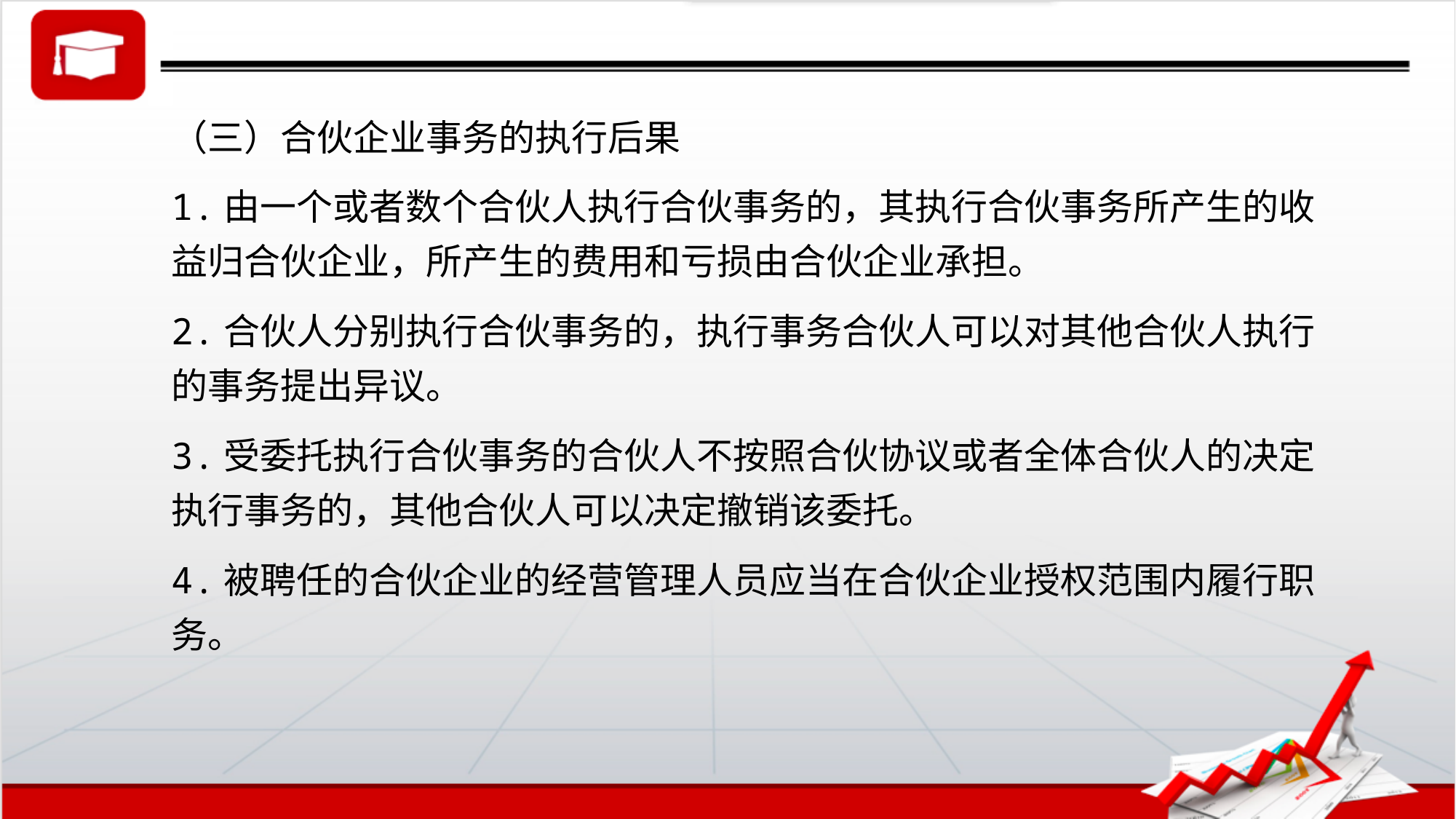

（三）合伙企业事务的执行后果
1.由一个或者数个合伙人执行合伙事务的，其执行合伙事务所产生的收益归合伙企业，所产生的费用和亏损由合伙企业承担。
2.合伙人分别执行合伙事务的，执行事务合伙人可以对其他合伙人执行的事务提出异议。
3.受委托执行合伙事务的合伙人不按照合伙协议或者全体合伙人的决定执行事务的，其他合伙人可以决定撤销该委托。
4.被聘任的合伙企业的经营管理人员应当在合伙企业授权范围内履行职务。